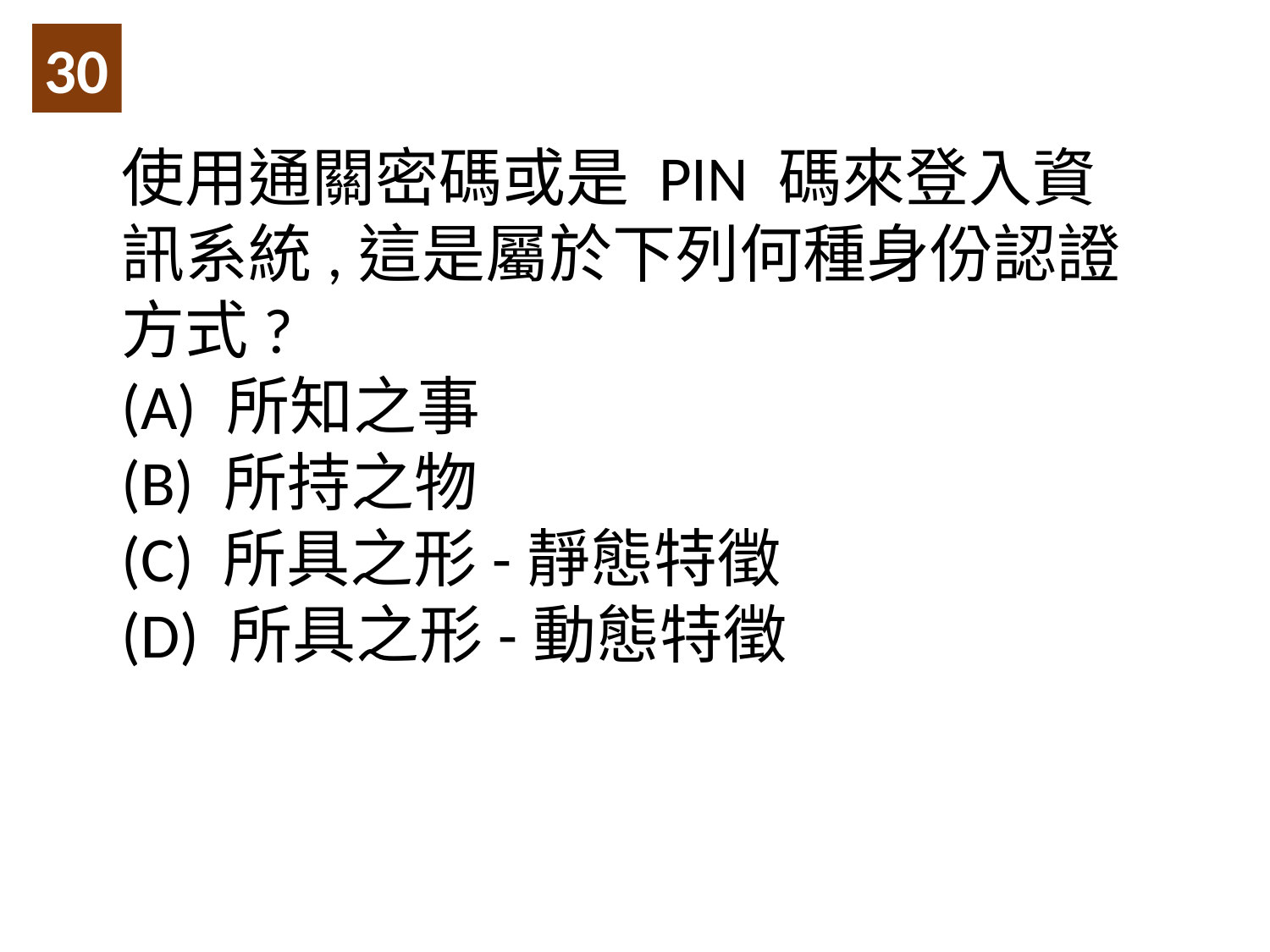

30
使用通關密碼或是 PIN 碼來登入資訊系統,這是屬於下列何種身份認證方式?
(A) 所知之事
(B) 所持之物
(C) 所具之形-靜態特徵
(D) 所具之形-動態特徵